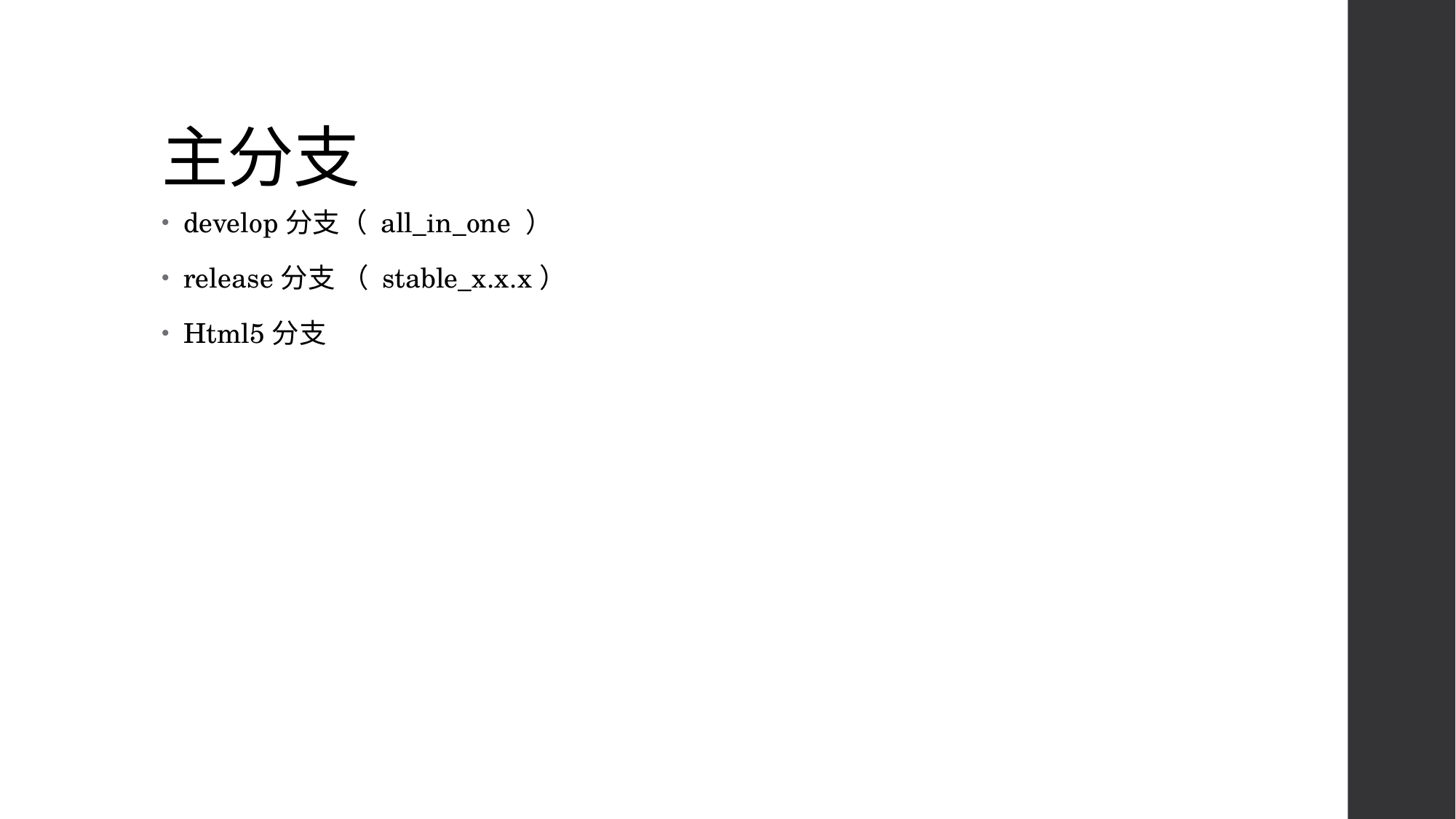

# 主分支
develop分支（ all_in_one ）
release分支 （ stable_x.x.x）
Html5分支